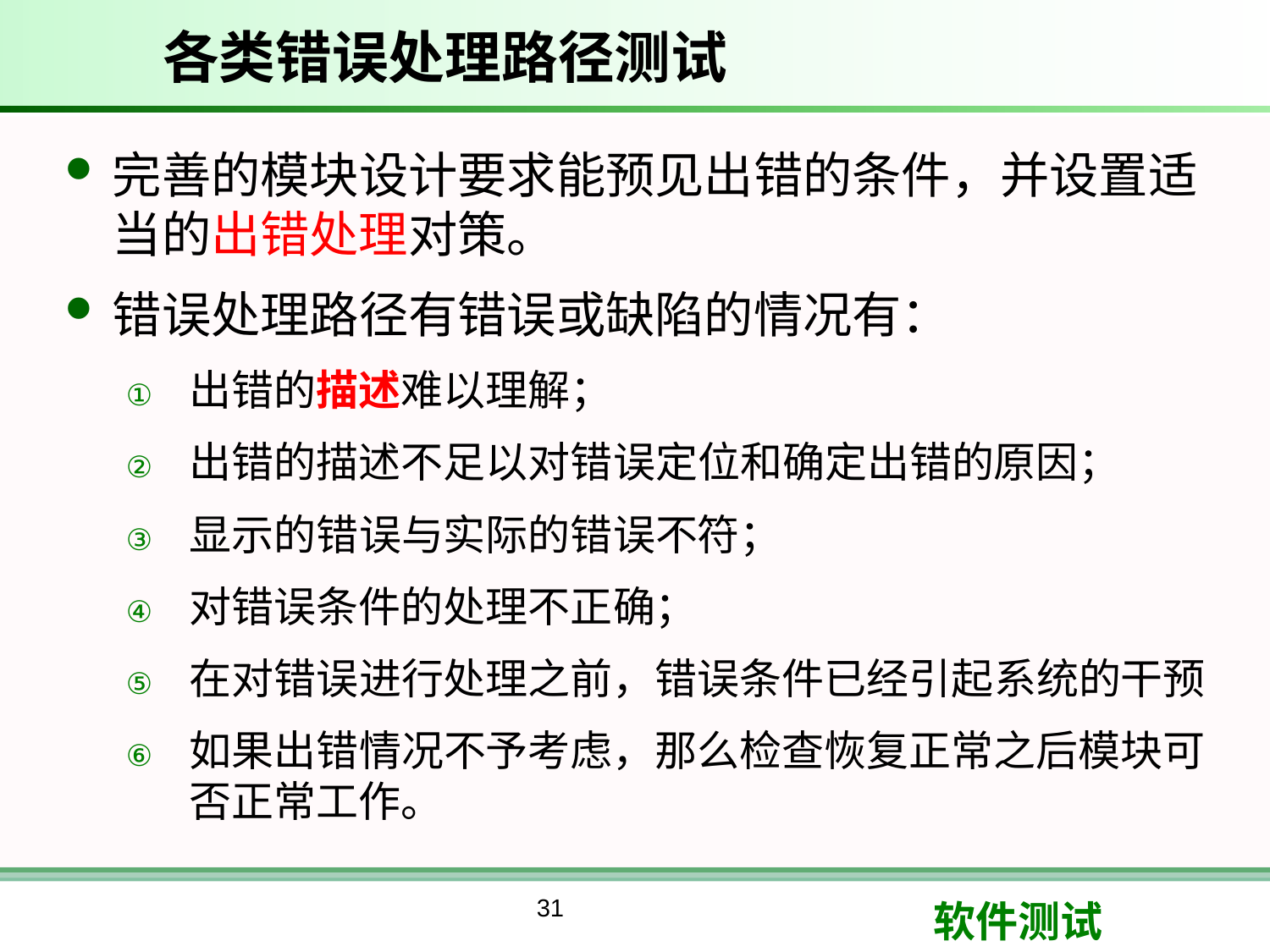

# 各类错误处理路径测试
完善的模块设计要求能预见出错的条件，并设置适当的出错处理对策。
错误处理路径有错误或缺陷的情况有：
出错的描述难以理解；
出错的描述不足以对错误定位和确定出错的原因；
显示的错误与实际的错误不符；
对错误条件的处理不正确；
在对错误进行处理之前，错误条件已经引起系统的干预
如果出错情况不予考虑，那么检查恢复正常之后模块可否正常工作。

31